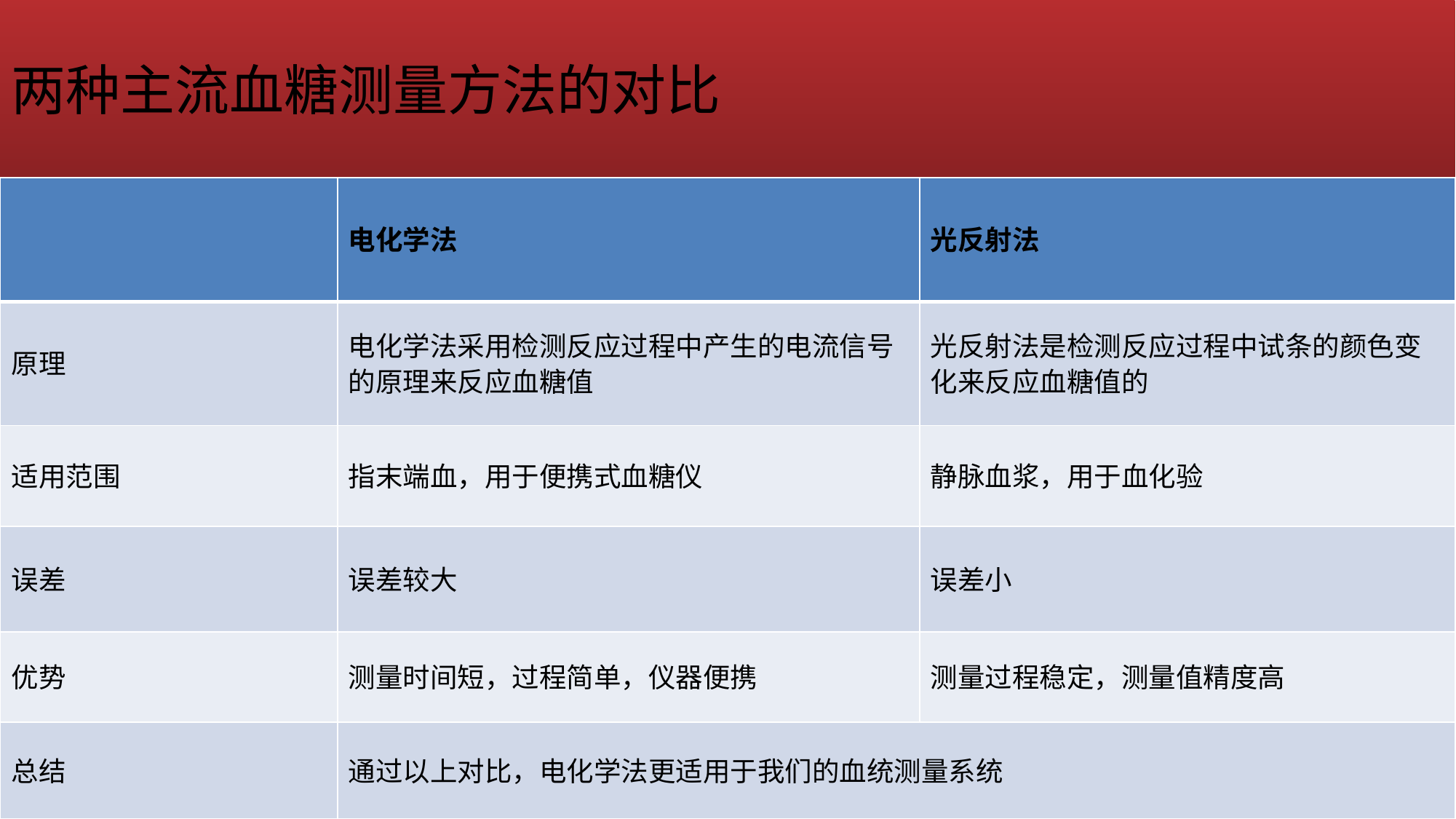

两种主流血糖测量方法的对比
|  | 电化学法 | 光反射法 |
| --- | --- | --- |
| 原理 | 电化学法采用检测反应过程中产生的电流信号的原理来反应血糖值 | 光反射法是检测反应过程中试条的颜色变化来反应血糖值的 |
| 适用范围 | 指末端血，用于便携式血糖仪 | 静脉血浆，用于血化验 |
| 误差 | 误差较大 | 误差小 |
| 优势 | 测量时间短，过程简单，仪器便携 | 测量过程稳定，测量值精度高 |
| 总结 | 通过以上对比，电化学法更适用于我们的血统测量系统 |  |
在此处添加第一个要点
在此处添加第二个要点
在此处添加第三个要点